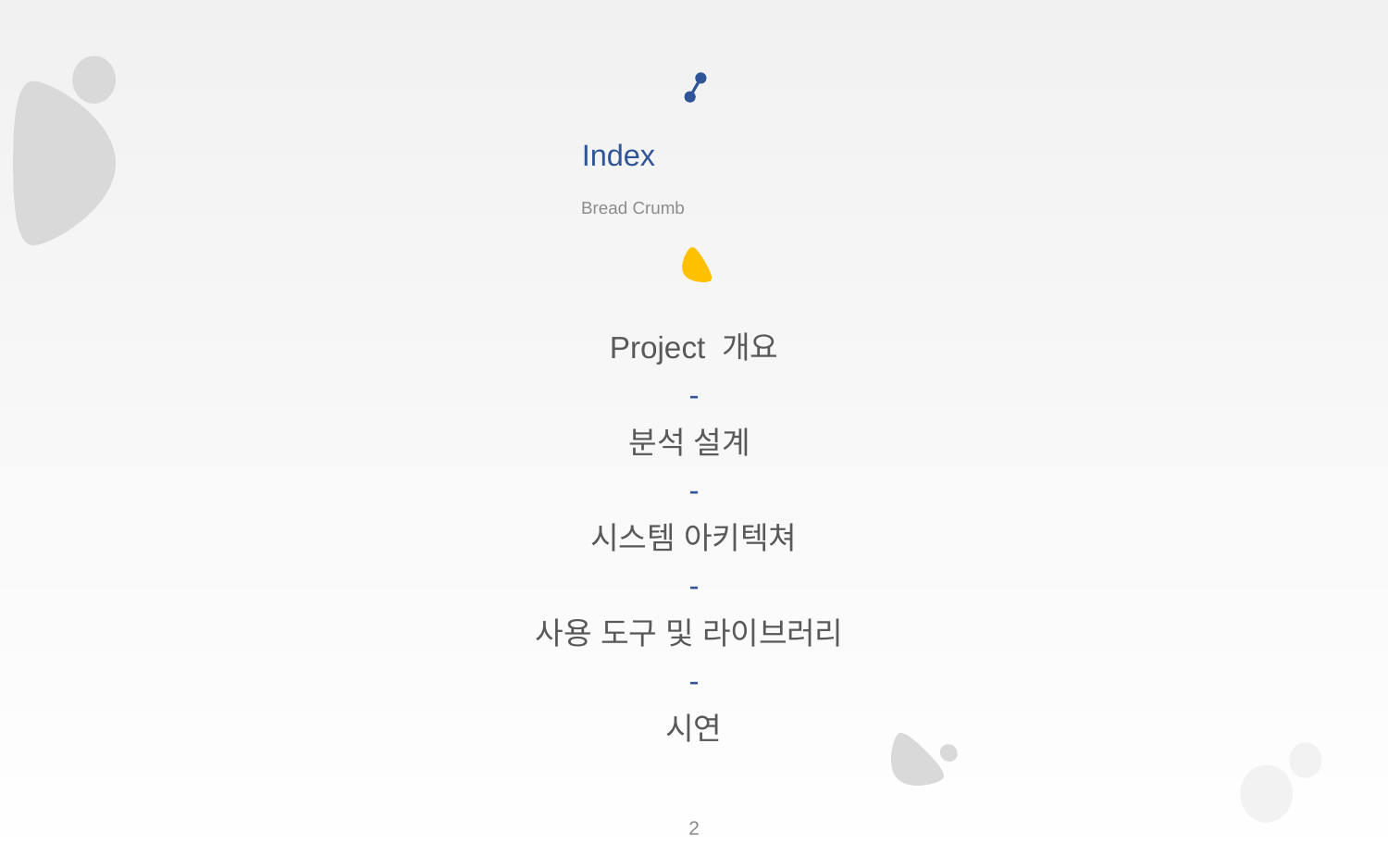

# Index
Bread Crumb

Project 개요
-
분석 설계
-
시스템 아키텍쳐
-
사용 도구 및 라이브러리
-
시연
2